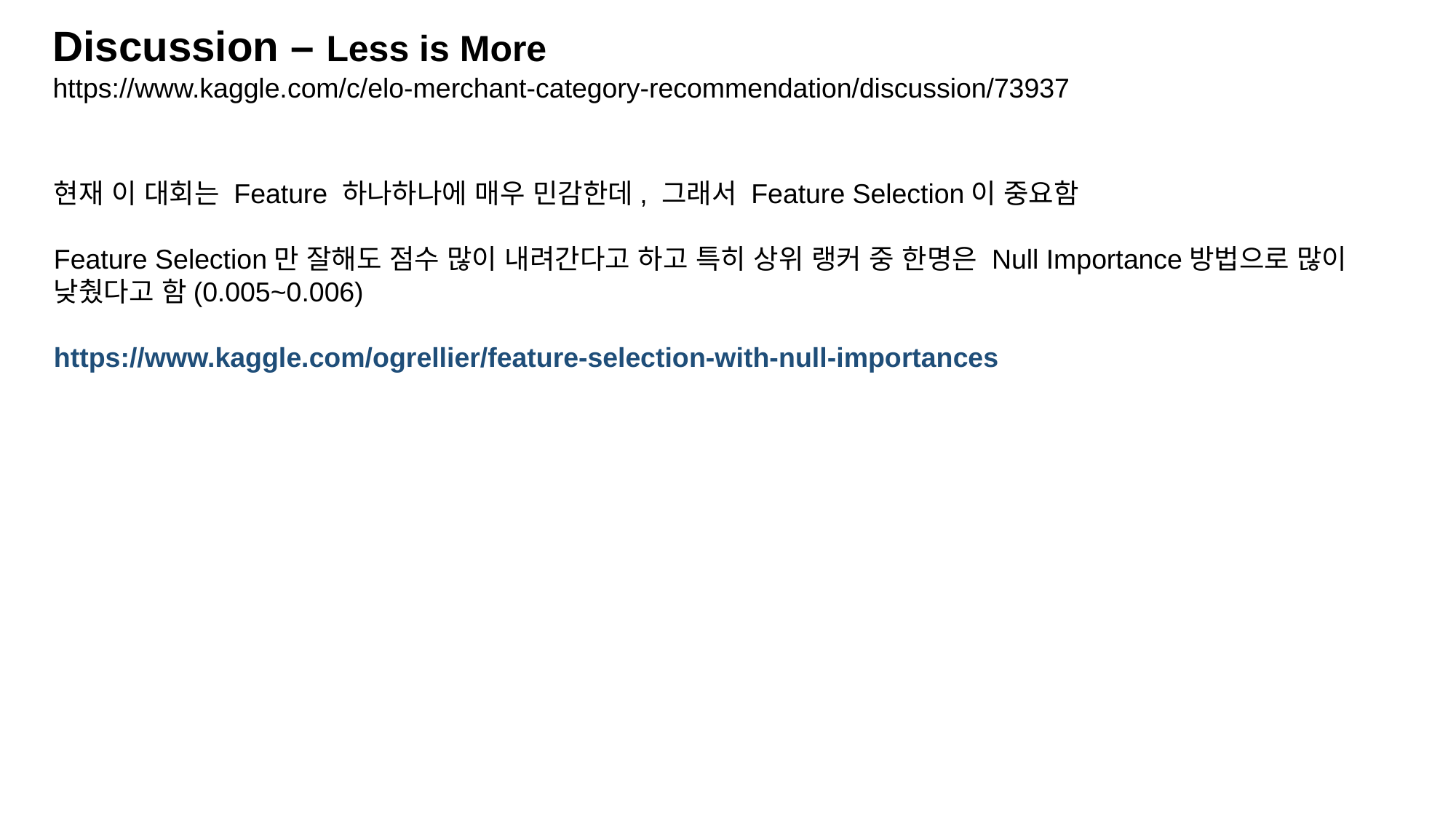

Discussion – Less is More
https://www.kaggle.com/c/elo-merchant-category-recommendation/discussion/73937
현재 이 대회는 Feature 하나하나에 매우 민감한데, 그래서 Feature Selection이 중요함

Feature Selection만 잘해도 점수 많이 내려간다고 하고 특히 상위 랭커 중 한명은 Null Importance방법으로 많이 낮췄다고 함(0.005~0.006)

https://www.kaggle.com/ogrellier/feature-selection-with-null-importances